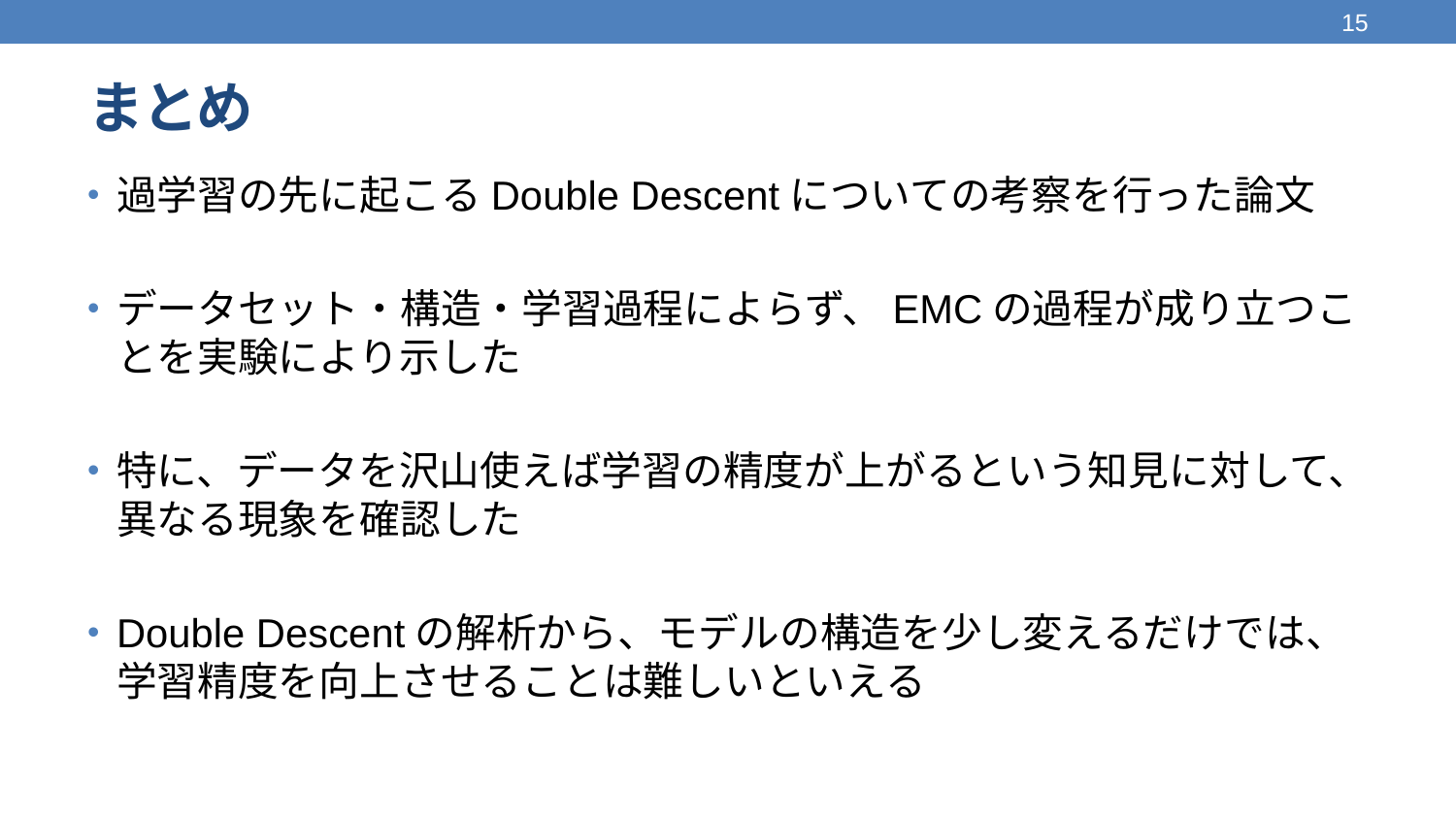

15
# まとめ
過学習の先に起こるDouble Descentについての考察を行った論文

データセット・構造・学習過程によらず、EMCの過程が成り立つことを実験により示した

特に、データを沢山使えば学習の精度が上がるという知見に対して、
異なる現象を確認した

Double Descentの解析から、モデルの構造を少し変えるだけでは、
学習精度を向上させることは難しいといえる